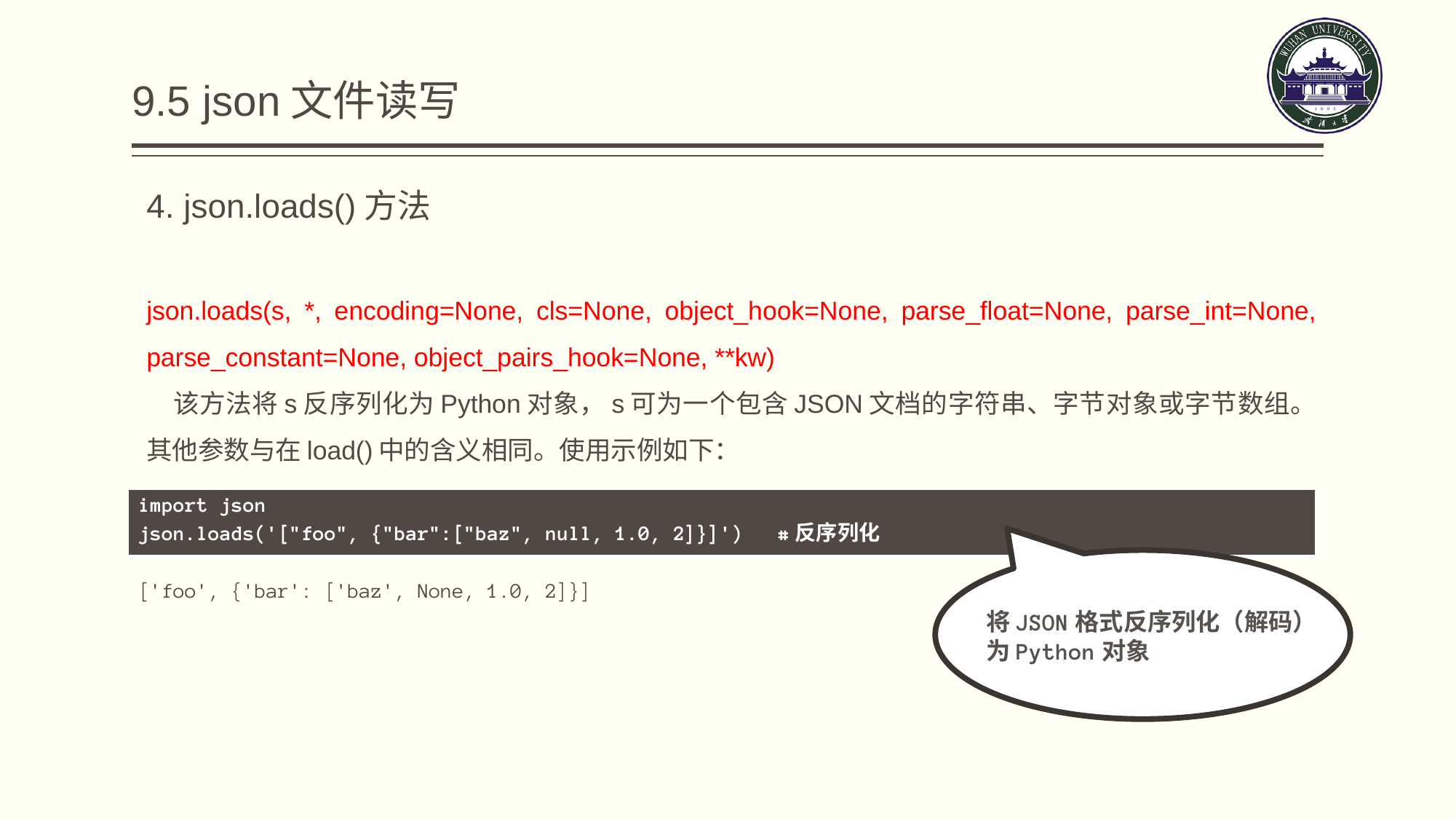

9.5 json文件读写
4. json.loads()方法
json.loads(s, *, encoding=None, cls=None, object_hook=None, parse_float=None, parse_int=None, parse_constant=None, object_pairs_hook=None, **kw)
    该方法将s反序列化为Python对象，s可为一个包含JSON文档的字符串、字节对象或字节数组。其他参数与在load()中的含义相同。使用示例如下：
| import json json.loads('["foo", {"bar":["baz", null, 1.0, 2]}]') #反序列化 |
| --- |

将JSON格式反序列化（解码）为Python对象
['foo', {'bar': ['baz', None, 1.0, 2]}]